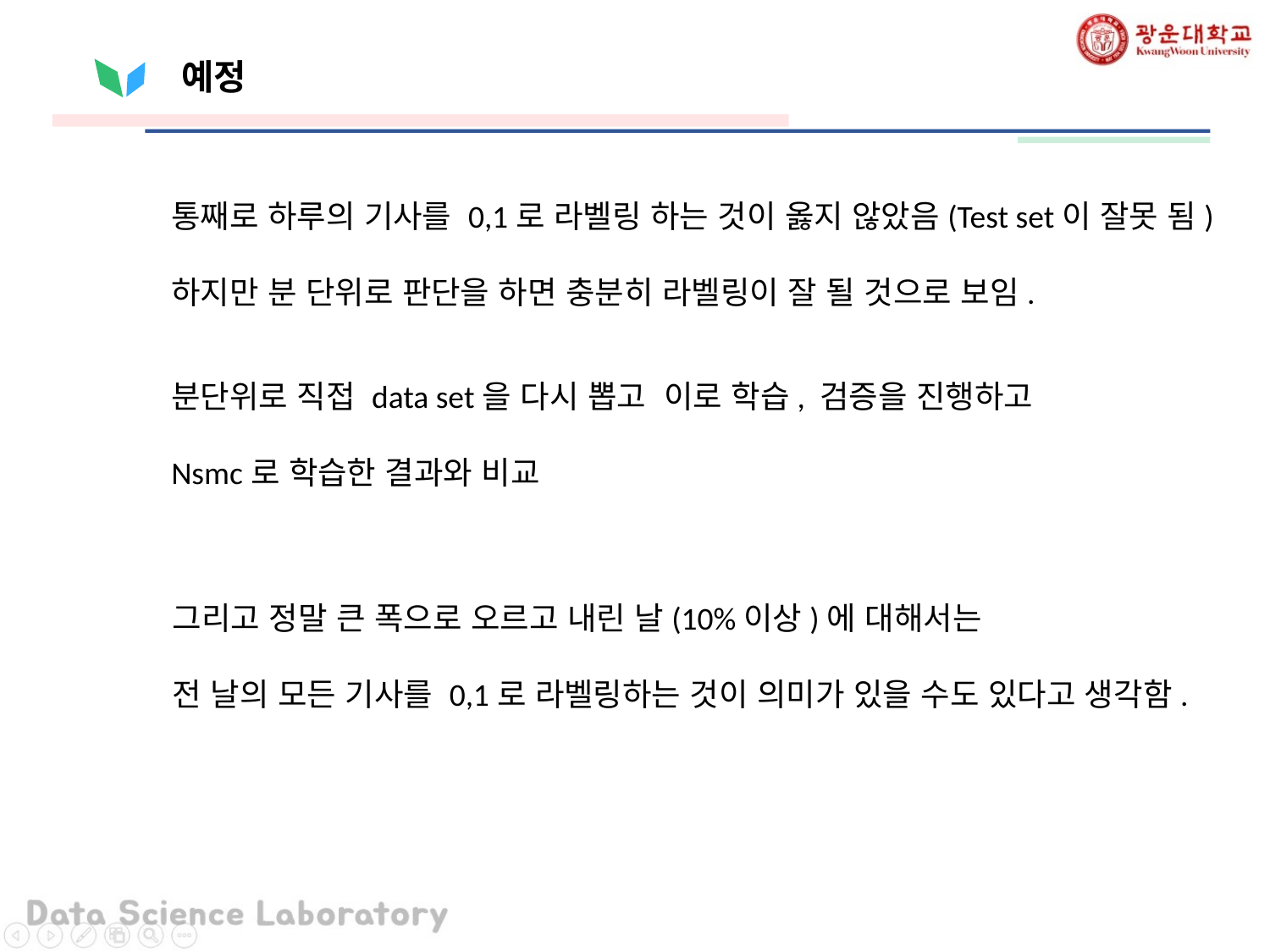

# 예정
통째로 하루의 기사를 0,1로 라벨링 하는 것이 옳지 않았음(Test set이 잘못 됨)

하지만 분 단위로 판단을 하면 충분히 라벨링이 잘 될 것으로 보임.
분단위로 직접 data set을 다시 뽑고  이로 학습, 검증을 진행하고

Nsmc로 학습한 결과와 비교
그리고 정말 큰 폭으로 오르고 내린 날(10%이상)에 대해서는

전 날의 모든 기사를 0,1로 라벨링하는 것이 의미가 있을 수도 있다고 생각함.